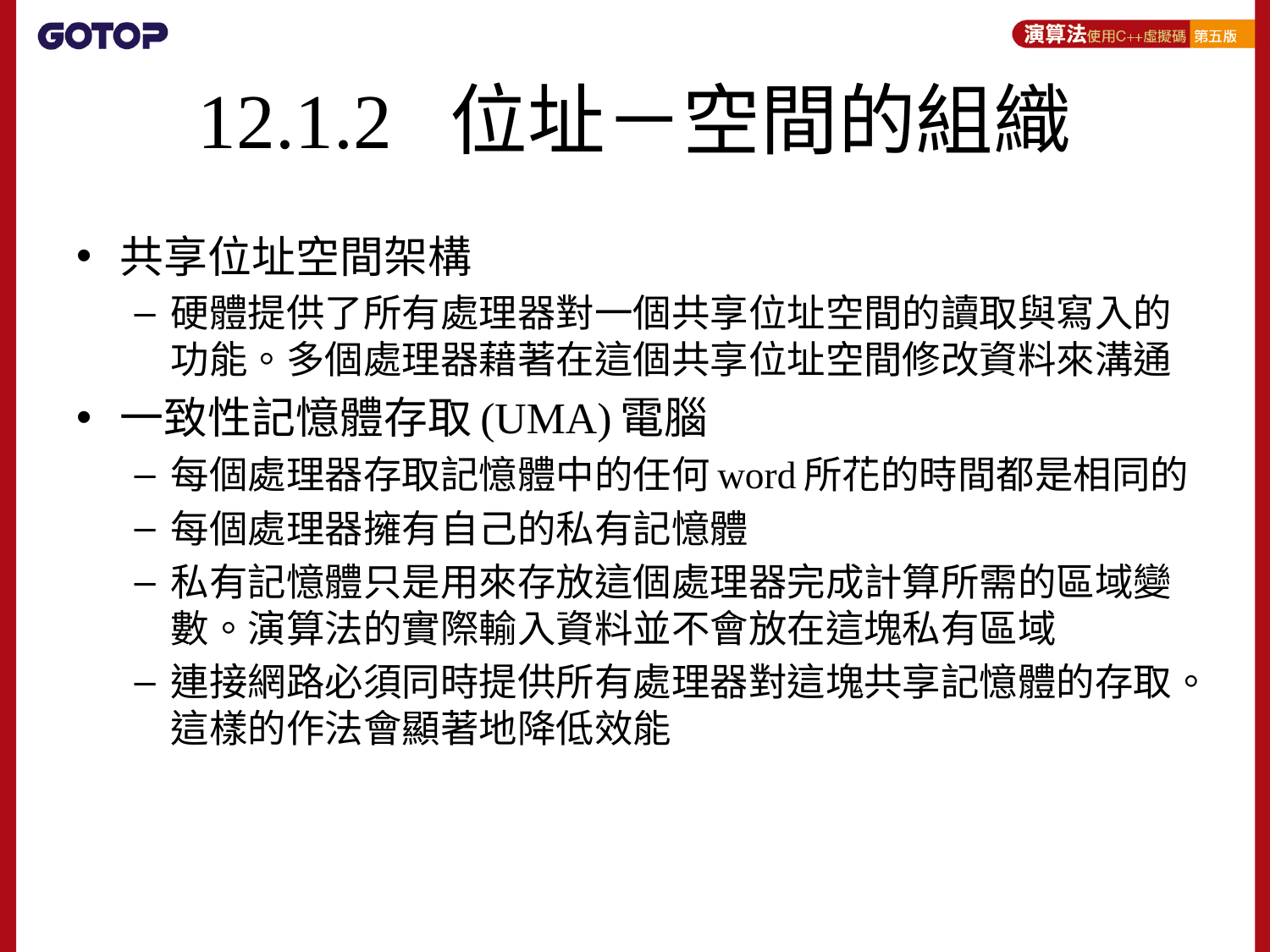

# 12.1.2  位址－空間的組織
共享位址空間架構
硬體提供了所有處理器對一個共享位址空間的讀取與寫入的功能。多個處理器藉著在這個共享位址空間修改資料來溝通
一致性記憶體存取(UMA)電腦
每個處理器存取記憶體中的任何word所花的時間都是相同的
每個處理器擁有自己的私有記憶體
私有記憶體只是用來存放這個處理器完成計算所需的區域變數。演算法的實際輸入資料並不會放在這塊私有區域
連接網路必須同時提供所有處理器對這塊共享記憶體的存取。這樣的作法會顯著地降低效能